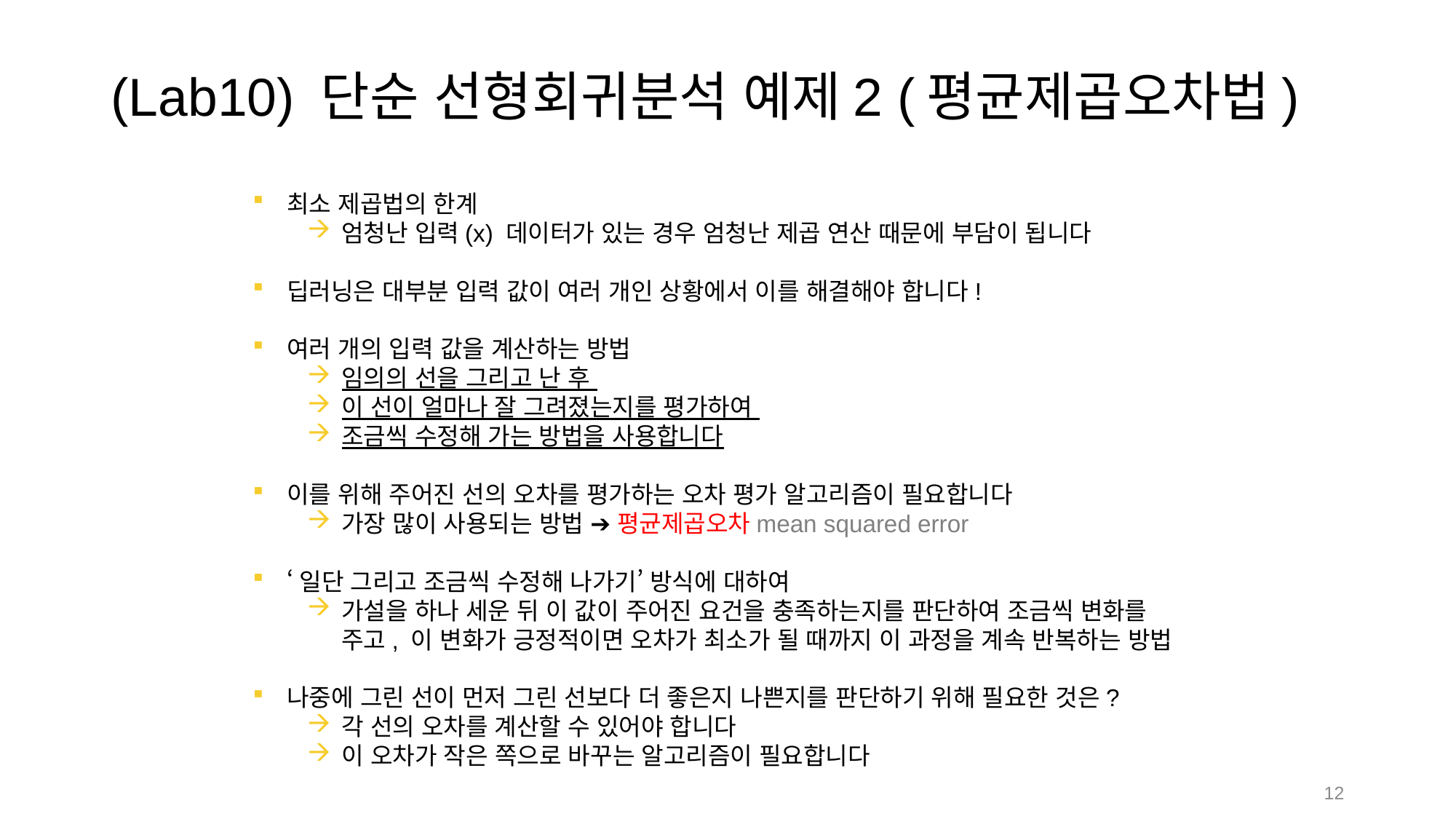

# (Lab10) 단순 선형회귀분석 예제2 (평균제곱오차법)
최소 제곱법의 한계
엄청난 입력(x) 데이터가 있는 경우 엄청난 제곱 연산 때문에 부담이 됩니다

딥러닝은 대부분 입력 값이 여러 개인 상황에서 이를 해결해야 합니다!

여러 개의 입력 값을 계산하는 방법
임의의 선을 그리고 난 후
이 선이 얼마나 잘 그려졌는지를 평가하여
조금씩 수정해 가는 방법을 사용합니다

이를 위해 주어진 선의 오차를 평가하는 오차 평가 알고리즘이 필요합니다
가장 많이 사용되는 방법 ➔ 평균제곱오차mean squared error

‘일단 그리고 조금씩 수정해 나가기’ 방식에 대하여
가설을 하나 세운 뒤 이 값이 주어진 요건을 충족하는지를 판단하여 조금씩 변화를 주고, 이 변화가 긍정적이면 오차가 최소가 될 때까지 이 과정을 계속 반복하는 방법

나중에 그린 선이 먼저 그린 선보다 더 좋은지 나쁜지를 판단하기 위해 필요한 것은?
각 선의 오차를 계산할 수 있어야 합니다
이 오차가 작은 쪽으로 바꾸는 알고리즘이 필요합니다
12